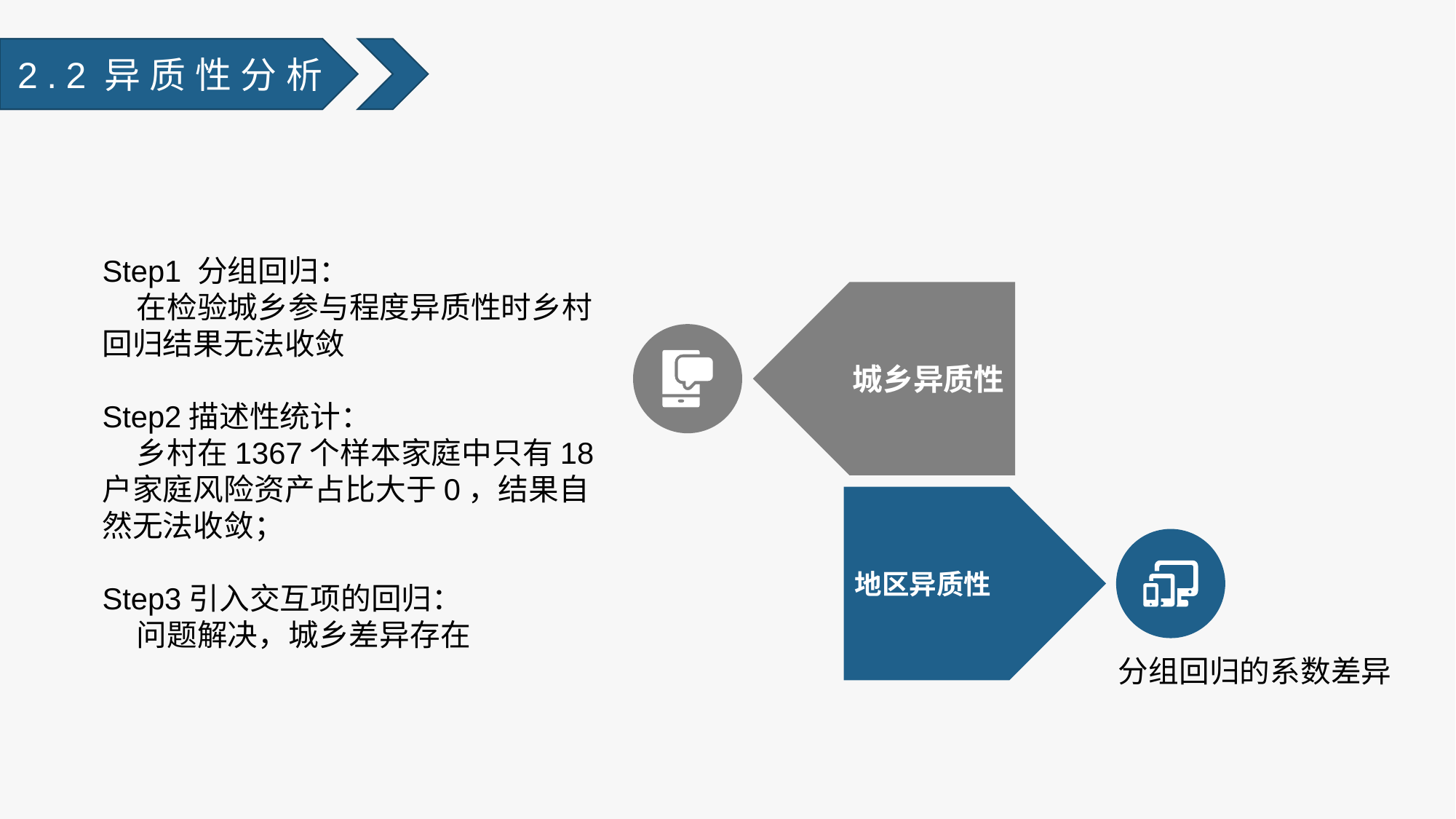

稳健性检验
2.2异质性分析

Step1 分组回归：
    在检验城乡参与程度异质性时乡村回归结果无法收敛

Step2描述性统计：
    乡村在1367个样本家庭中只有18户家庭风险资产占比大于0，结果自然无法收敛；

Step3引入交互项的回归：
    问题解决，城乡差异存在

城乡异质性

地区异质性

分组回归的系数差异